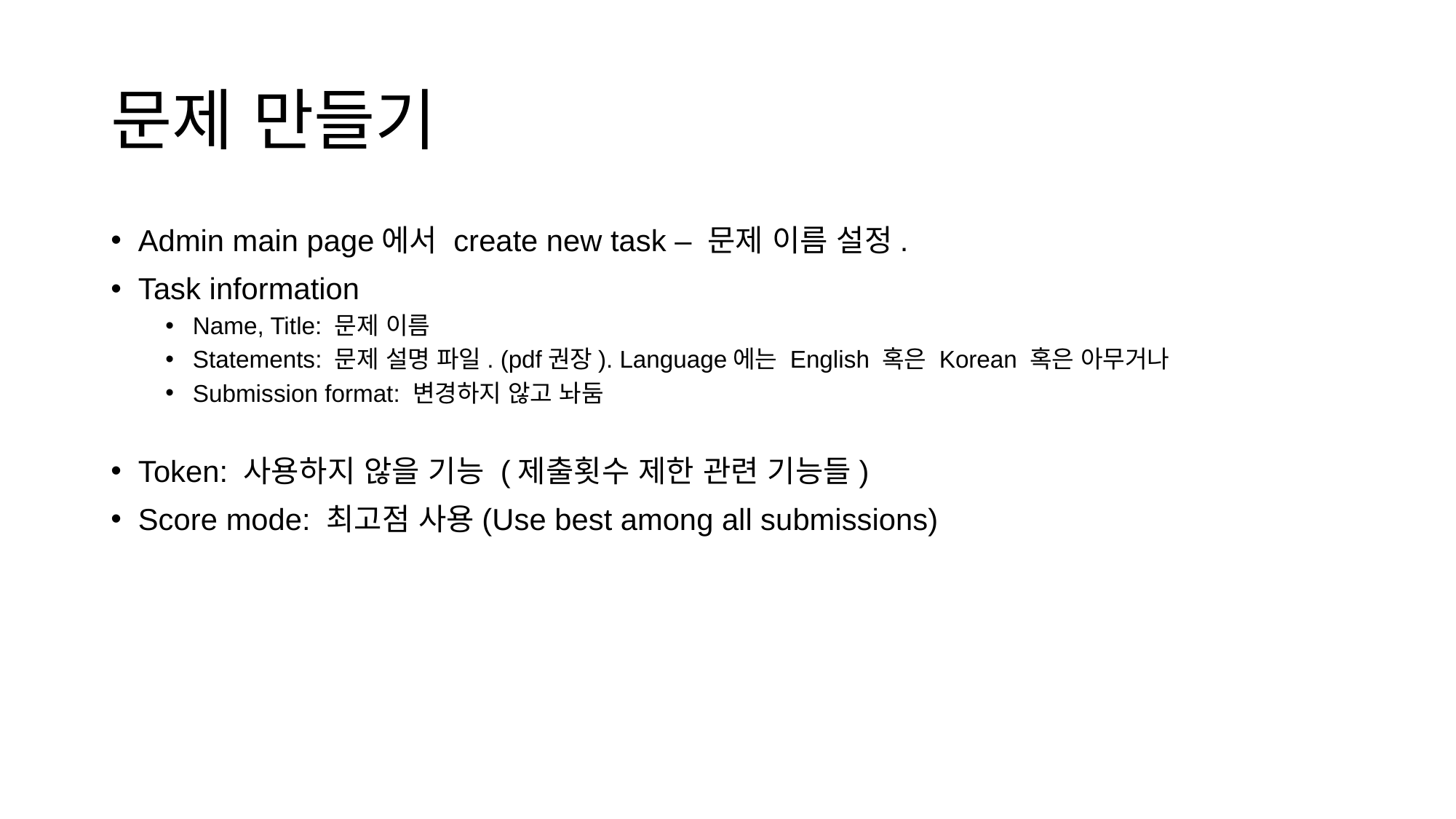

# 문제 만들기
Admin main page에서 create new task – 문제 이름 설정.
Task information
Name, Title: 문제 이름
Statements: 문제 설명 파일. (pdf권장). Language에는 English 혹은 Korean 혹은 아무거나
Submission format: 변경하지 않고 놔둠

Token: 사용하지 않을 기능 (제출횟수 제한 관련 기능들)
Score mode: 최고점 사용(Use best among all submissions)